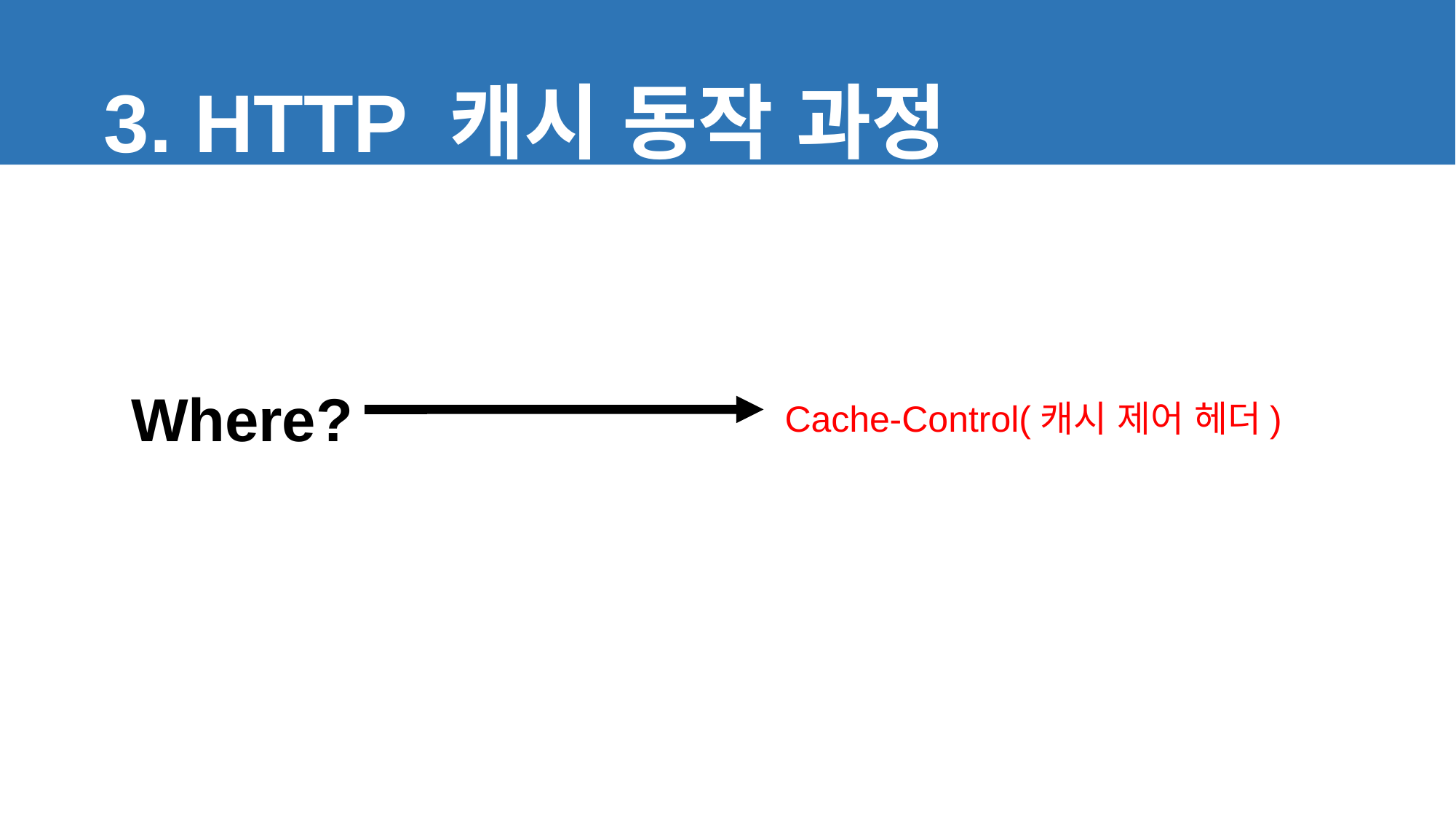

3. HTTP 캐시 동작 과정
Where?
Cache-Control(캐시 제어 헤더)